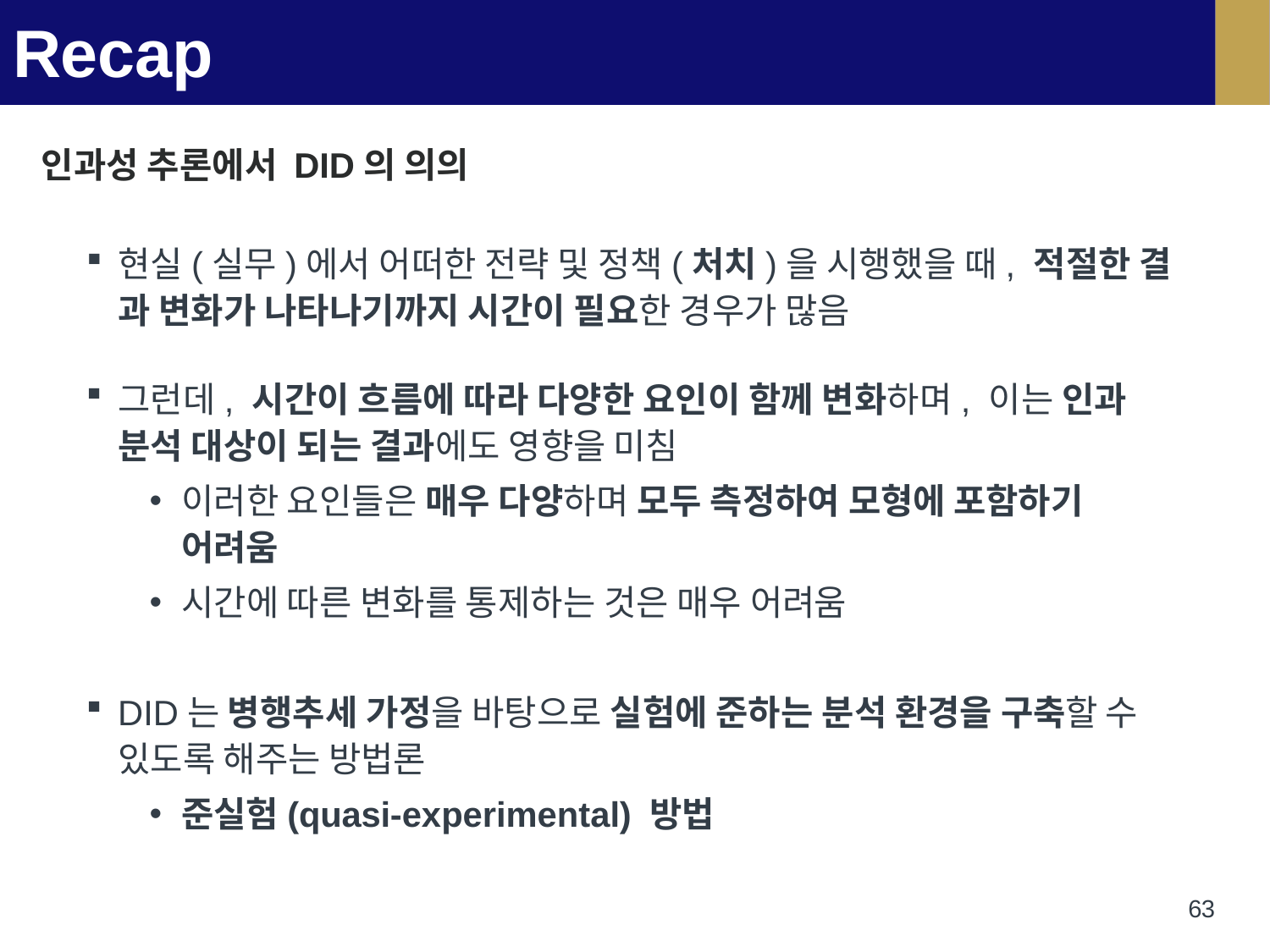

# Recap
인과성 추론에서 DID의 의의

현실(실무)에서 어떠한 전략 및 정책(처치)을 시행했을 때, 적절한 결
과 변화가 나타나기까지 시간이 필요한 경우가 많음

그런데, 시간이 흐름에 따라 다양한 요인이 함께 변화하며, 이는 인과
분석 대상이 되는 결과에도 영향을 미침
이러한 요인들은 매우 다양하며 모두 측정하여 모형에 포함하기 어려움
시간에 따른 변화를 통제하는 것은 매우 어려움
DID는 병행추세 가정을 바탕으로 실험에 준하는 분석 환경을 구축할 수 있도록 해주는 방법론
준실험(quasi-experimental) 방법
63